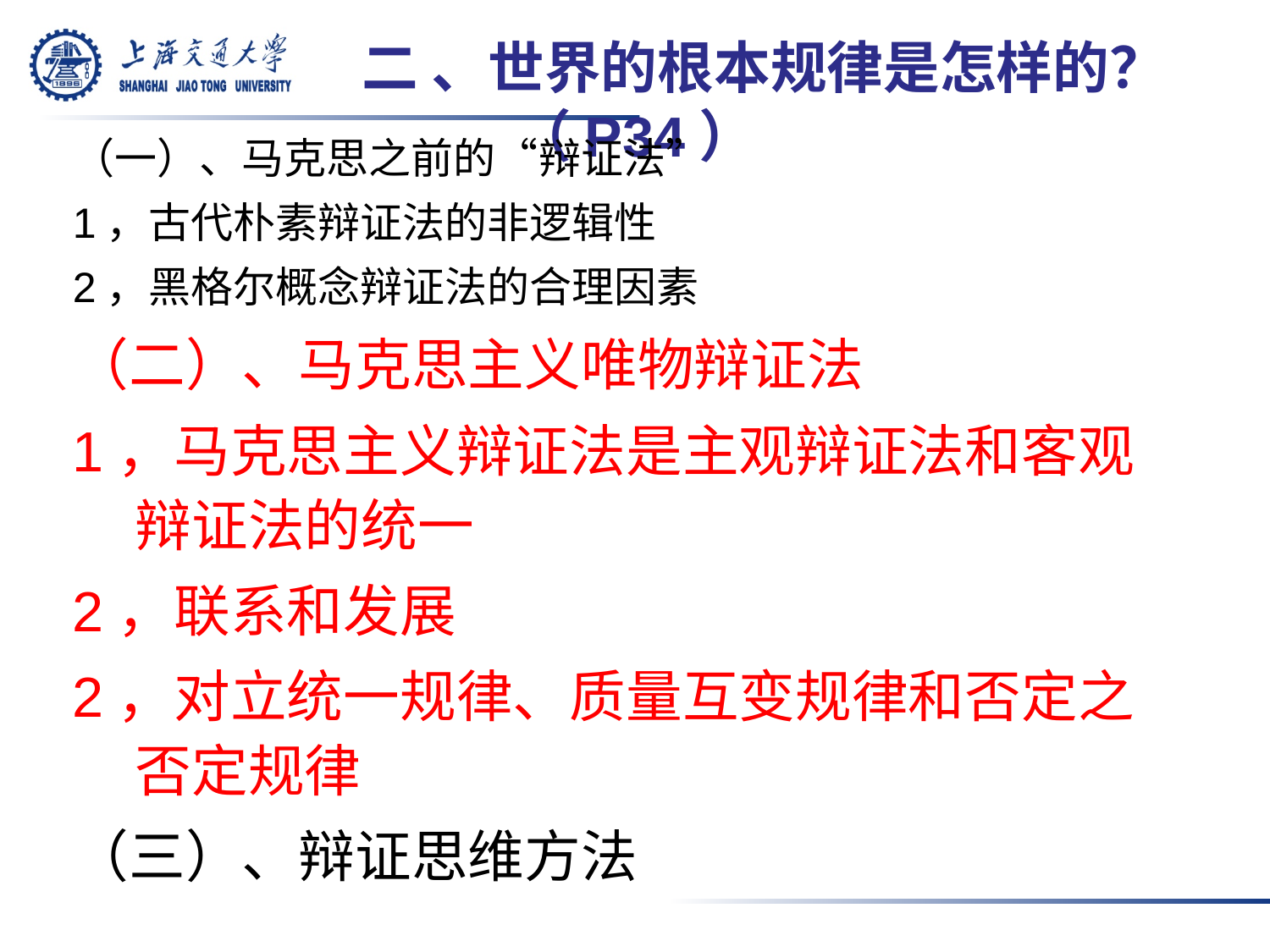

# 二 、世界的根本规律是怎样的？（P34）
（一）、马克思之前的“辩证法”
1，古代朴素辩证法的非逻辑性
2，黑格尔概念辩证法的合理因素
（二）、马克思主义唯物辩证法
1，马克思主义辩证法是主观辩证法和客观辩证法的统一
2，联系和发展
2，对立统一规律、质量互变规律和否定之否定规律
（三）、辩证思维方法